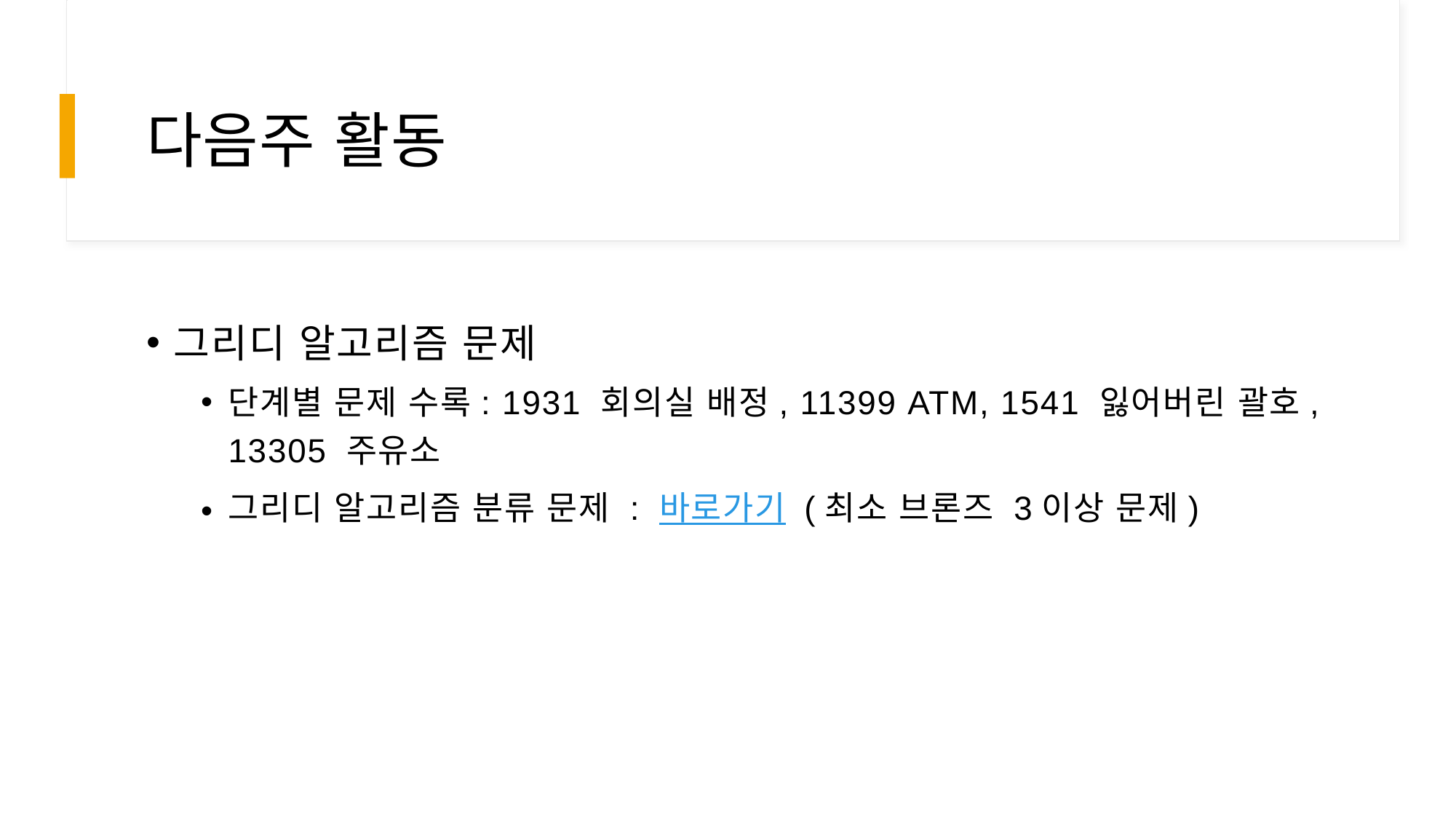

# 다음주 활동
그리디 알고리즘 문제
단계별 문제 수록: 1931 회의실 배정, 11399 ATM, 1541 잃어버린 괄호, 13305 주유소
그리디 알고리즘 분류 문제 : 바로가기 (최소 브론즈 3이상 문제)